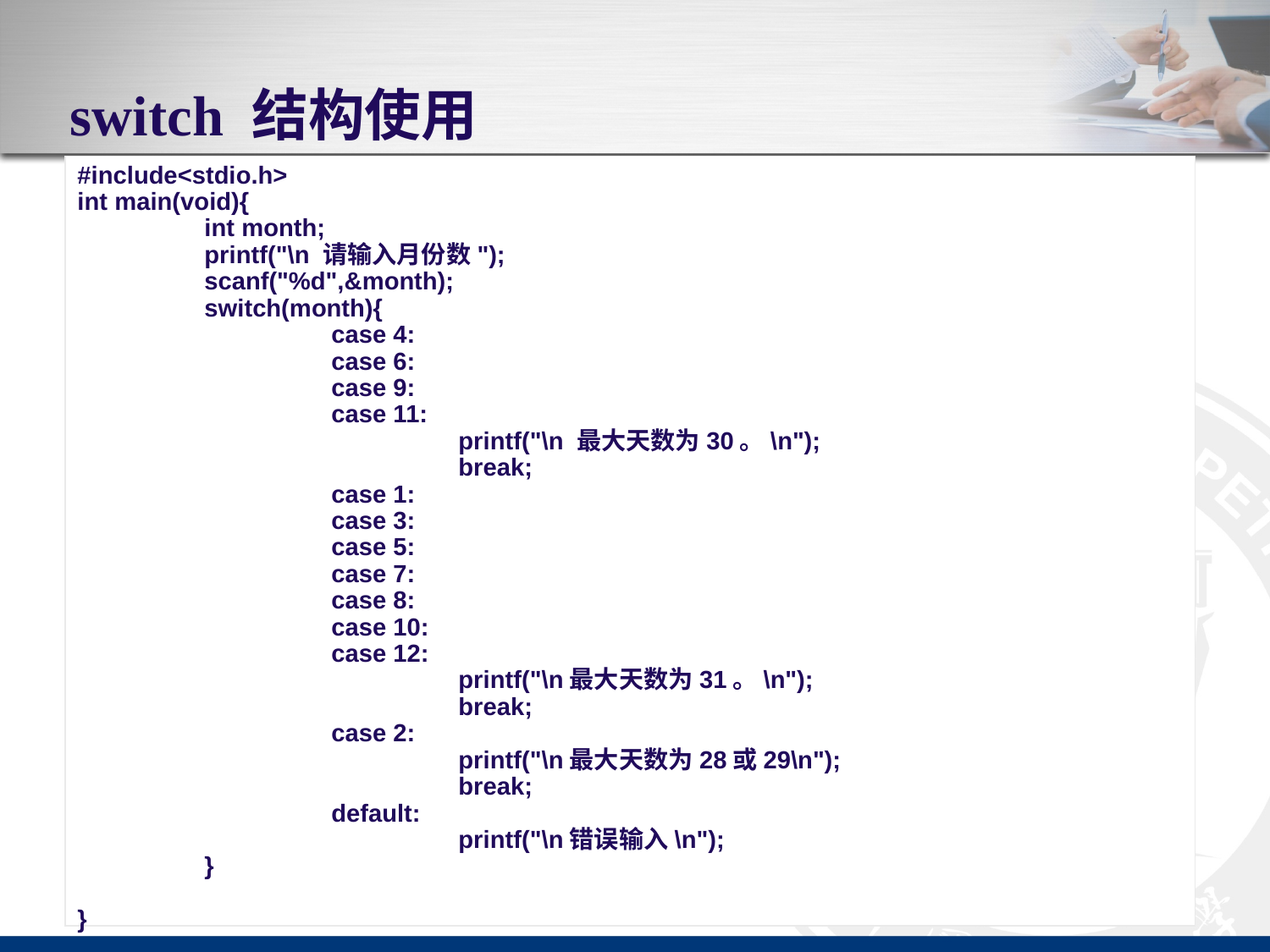

# switch 结构使用
#include<stdio.h>
int main(void){
	int month;
	printf("\n 请输入月份数");
	scanf("%d",&month);
	switch(month){
		case 4:
		case 6:
		case 9:
		case 11:
			printf("\n 最大天数为30。\n");
			break;
		case 1:
		case 3:
		case 5:
		case 7:
		case 8:
		case 10:
		case 12:
			printf("\n最大天数为31。\n");
			break;
		case 2:
			printf("\n最大天数为28或29\n");
			break;
		default:
			printf("\n错误输入\n");
	}

}
用户输入月份，显示该月的最大天数。
28